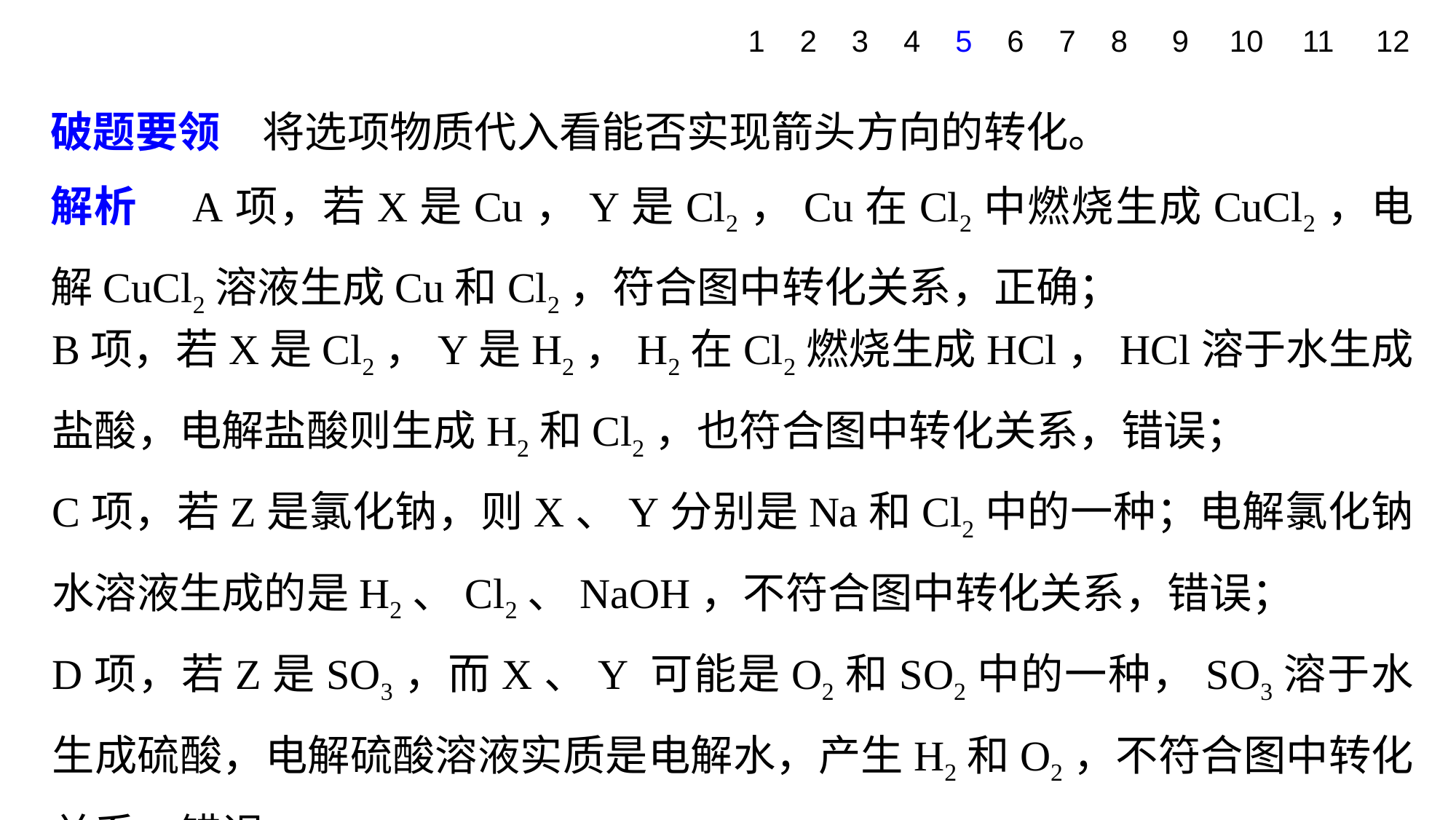

1
2
3
4
5
6
7
8
9
10
11
12
破题要领　将选项物质代入看能否实现箭头方向的转化。
解析　A项，若X是Cu，Y是Cl2，Cu在Cl2中燃烧生成CuCl2，电解CuCl2溶液生成Cu和Cl2，符合图中转化关系，正确；
B项，若X是Cl2，Y是H2，H2在Cl2燃烧生成HCl，HCl溶于水生成盐酸，电解盐酸则生成H2和Cl2，也符合图中转化关系，错误；
C项，若Z是氯化钠，则X、Y分别是Na和Cl2中的一种；电解氯化钠水溶液生成的是H2、Cl2、NaOH，不符合图中转化关系，错误；
D项，若Z是SO3，而X、Y 可能是O2和SO2中的一种，SO3溶于水生成硫酸，电解硫酸溶液实质是电解水，产生H2和O2，不符合图中转化关系，错误。
答案　A